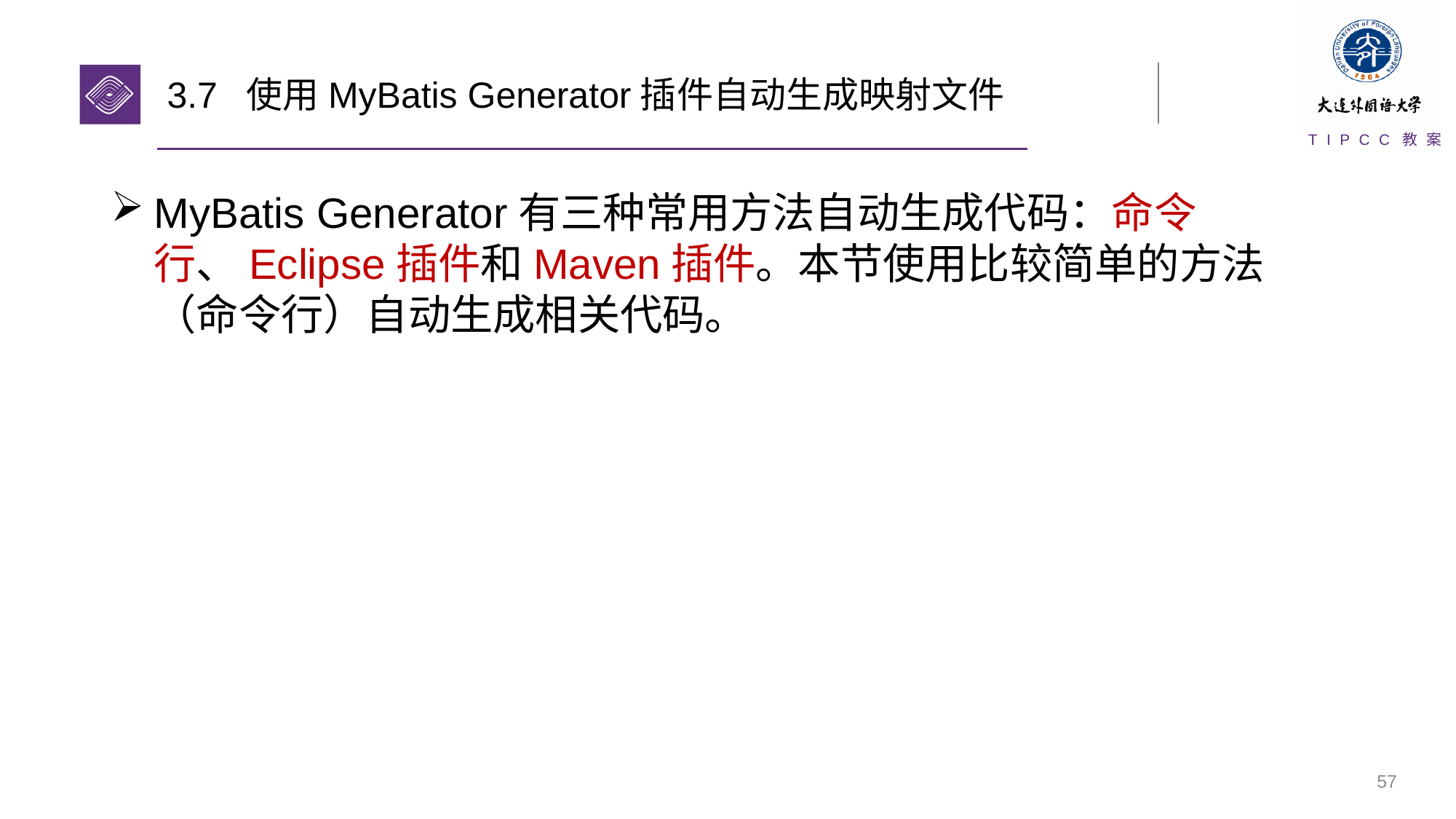

# 3.7  使用MyBatis Generator插件自动生成映射文件
MyBatis Generator有三种常用方法自动生成代码：命令行、Eclipse插件和Maven插件。本节使用比较简单的方法（命令行）自动生成相关代码。
57